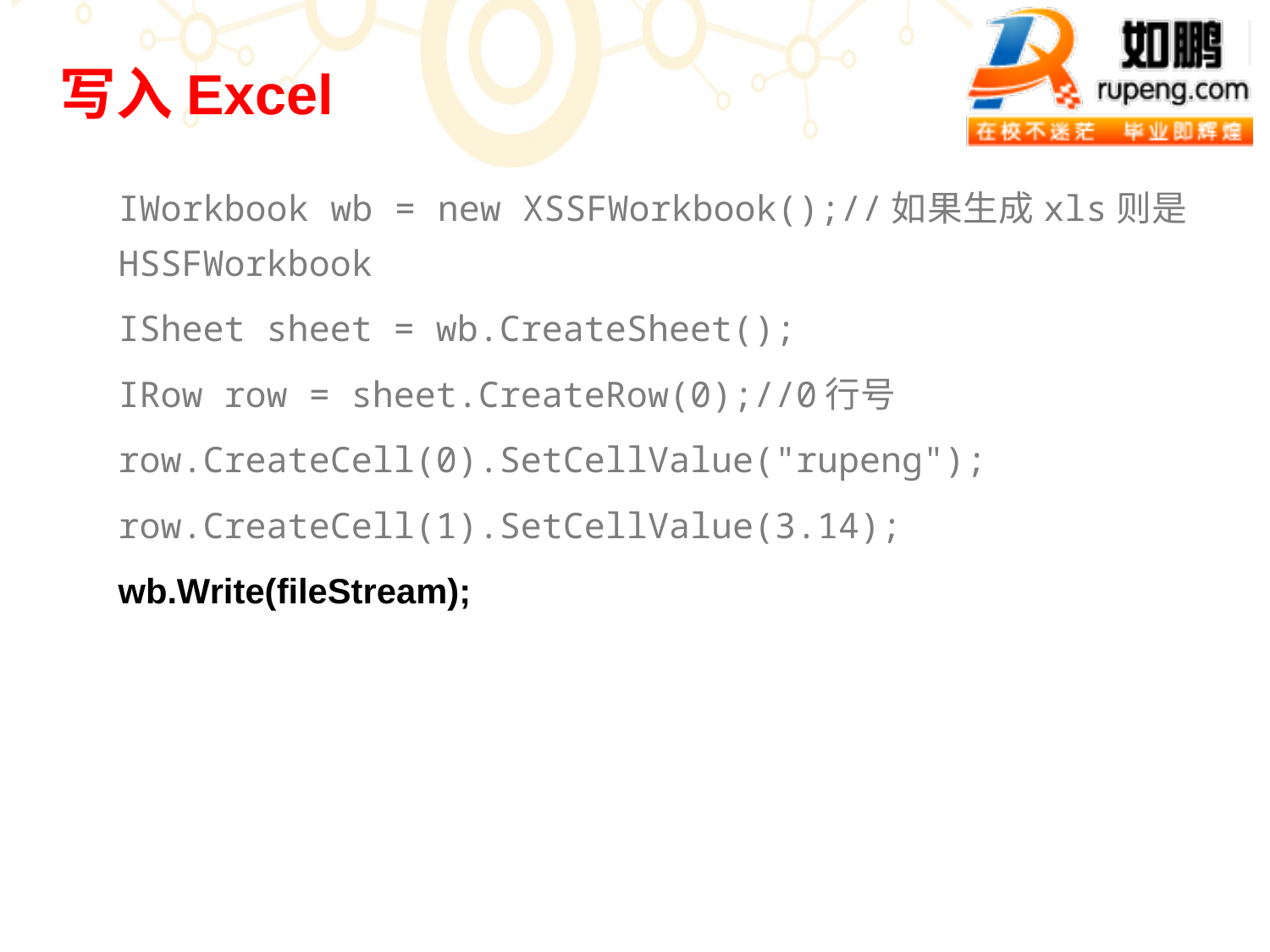

写入Excel
IWorkbook wb = new XSSFWorkbook();//如果生成xls则是HSSFWorkbook
ISheet sheet = wb.CreateSheet();
IRow row = sheet.CreateRow(0);//0行号
row.CreateCell(0).SetCellValue("rupeng");
row.CreateCell(1).SetCellValue(3.14);
wb.Write(fileStream);